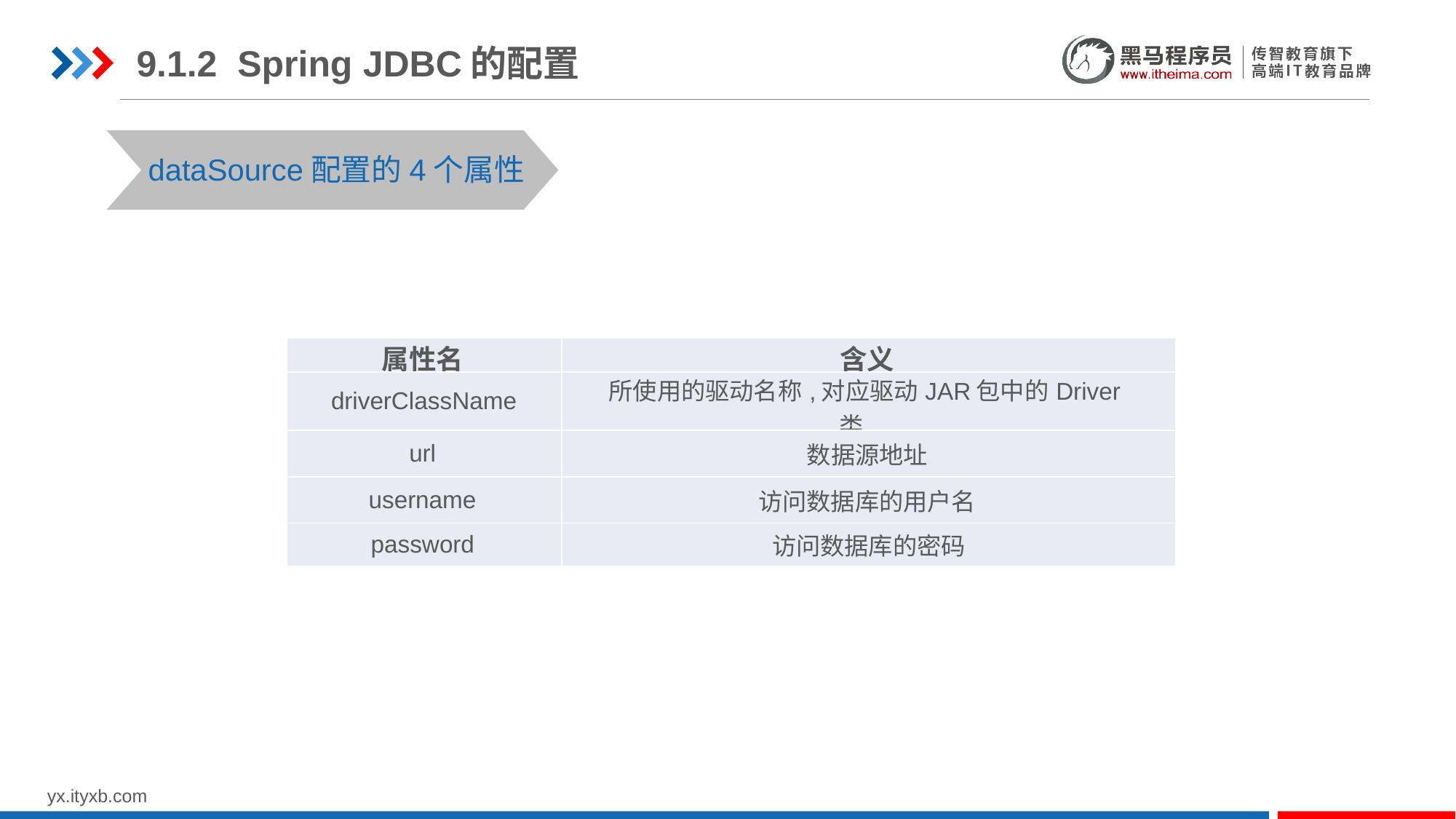

9.1.2  Spring JDBC的配置

dataSource配置的4个属性
| 属性名 | 含义 |
| --- | --- |
| driverClassName | 所使用的驱动名称,对应驱动JAR包中的Driver类 |
| url | 数据源地址 |
| username | 访问数据库的用户名 |
| password | 访问数据库的密码 |